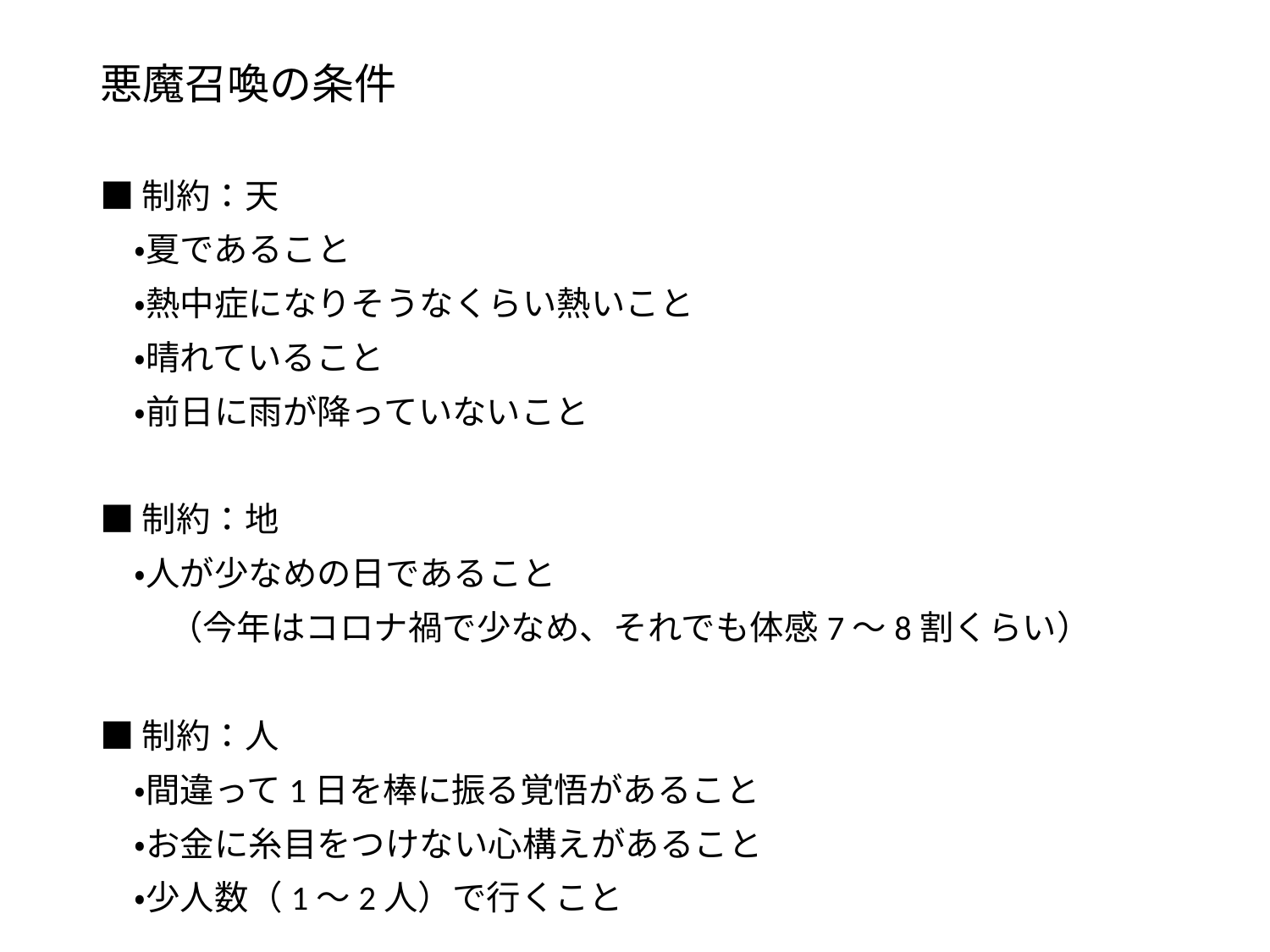

# 悪魔召喚の条件
■制約：天
　・夏であること
　・熱中症になりそうなくらい熱いこと
　・晴れていること
　・前日に雨が降っていないこと

■制約：地
　・人が少なめの日であること
　　（今年はコロナ禍で少なめ、それでも体感7～8割くらい）

■制約：人
　・間違って1日を棒に振る覚悟があること
　・お金に糸目をつけない心構えがあること
　・少人数（1～2人）で行くこと